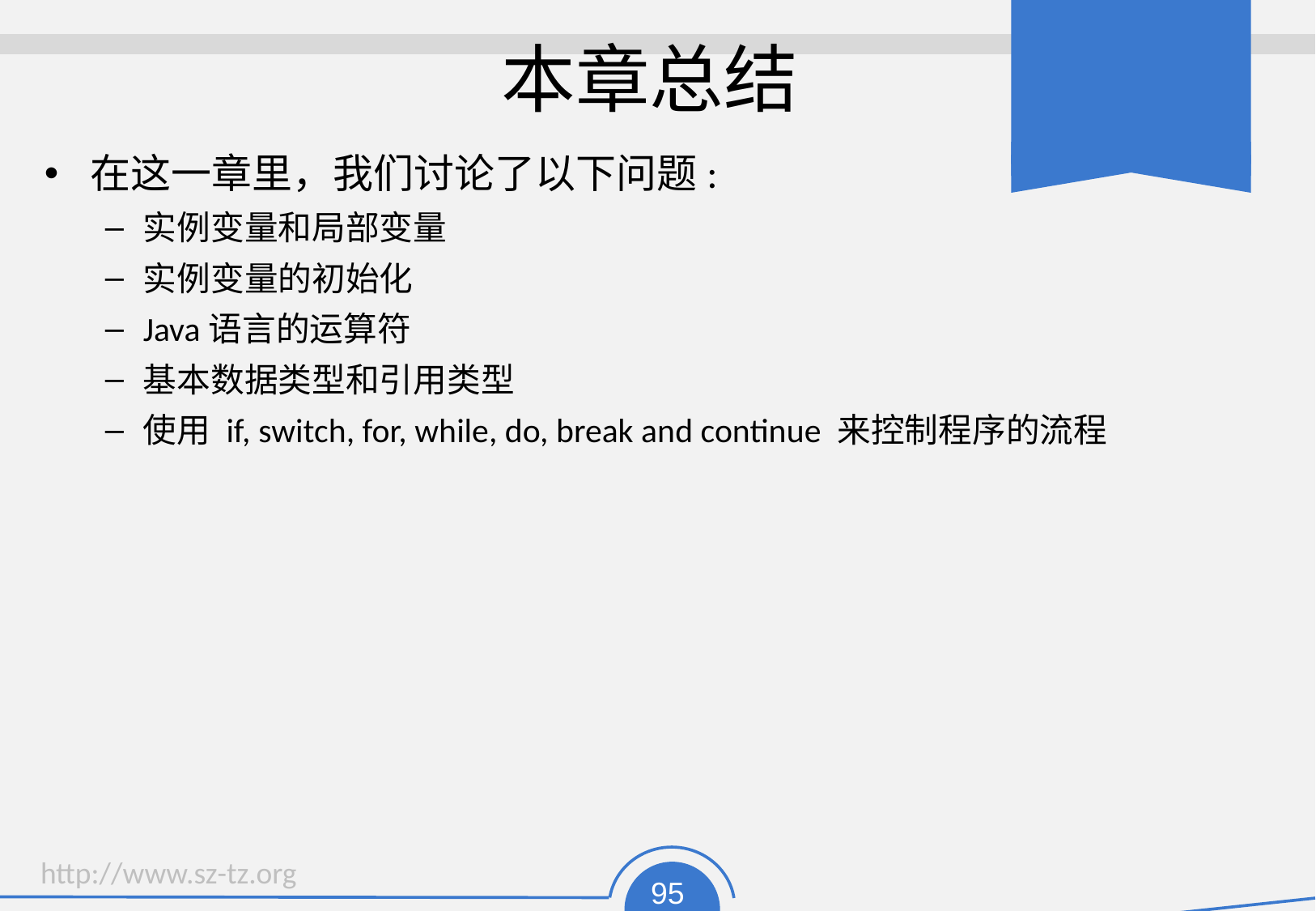

# 本章总结
在这一章里，我们讨论了以下问题:
实例变量和局部变量
实例变量的初始化
Java语言的运算符
基本数据类型和引用类型
使用 if, switch, for, while, do, break and continue 来控制程序的流程